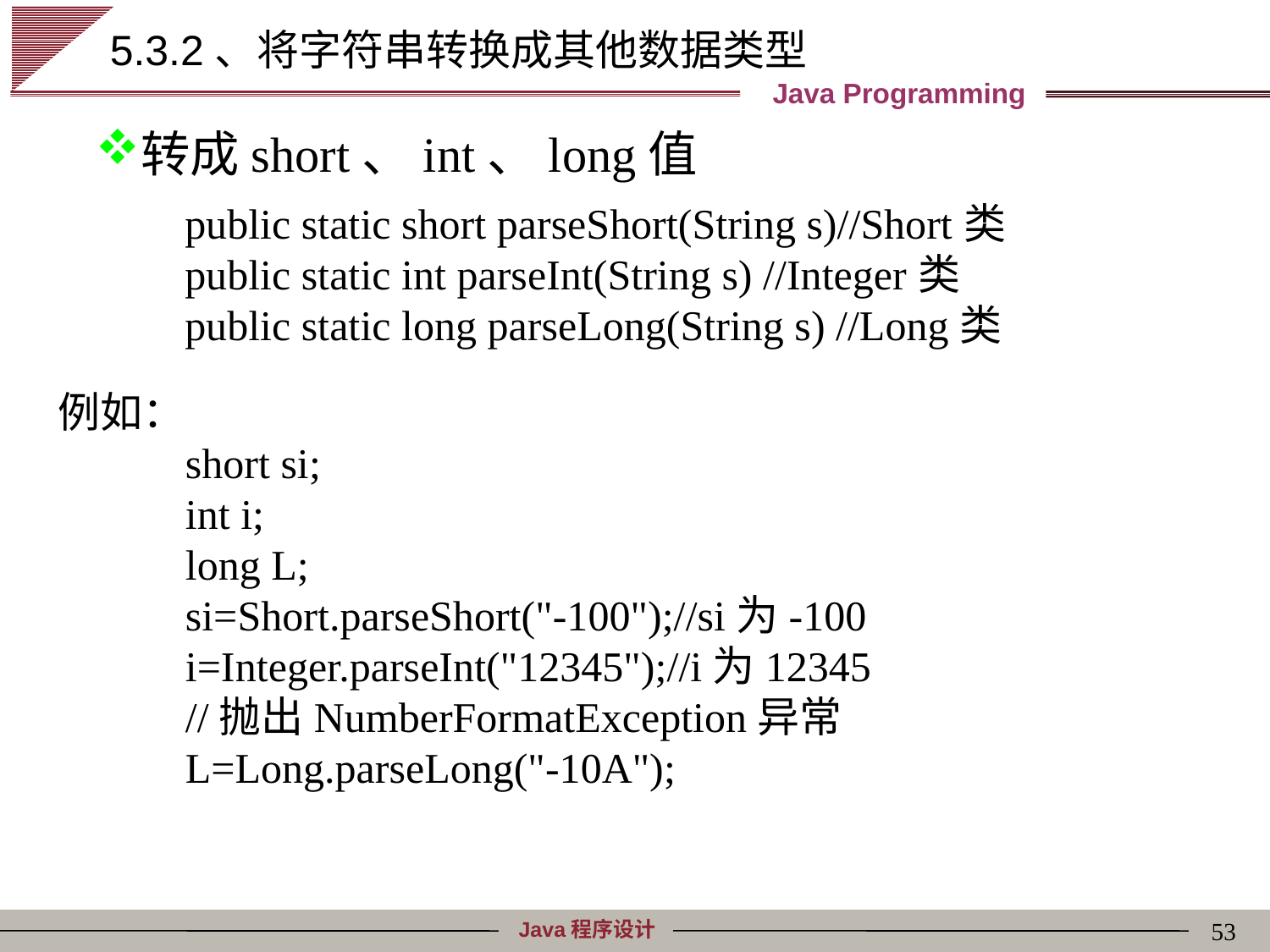

# 5.3.2、将字符串转换成其他数据类型
转成short、int、long值
public static short parseShort(String s)//Short类
public static int parseInt(String s) //Integer类
public static long parseLong(String s) //Long类
例如：
	short si;
	int i;
	long L;
	si=Short.parseShort("-100");//si为-100
	i=Integer.parseInt("12345");//i为12345
            //抛出NumberFormatException异常
	L=Long.parseLong("-10A");